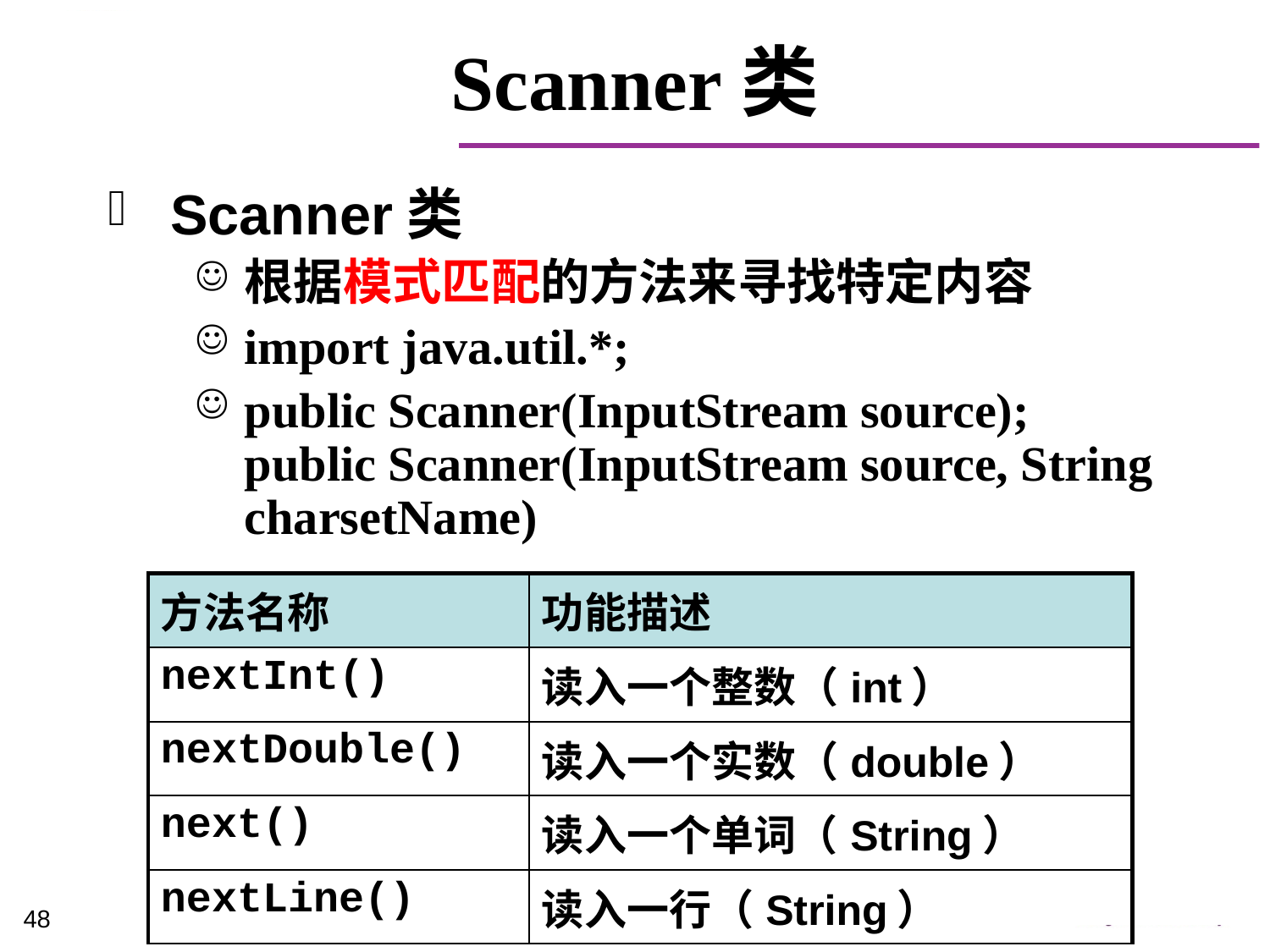

# Scanner类
Scanner类
根据模式匹配的方法来寻找特定内容
import java.util.*;
public Scanner(InputStream source);
public Scanner(InputStream source, String charsetName)

| 方法名称 | 功能描述 |
| --- | --- |
| nextInt() | 读入一个整数（int） |
| nextDouble() | 读入一个实数（double） |
| next() | 读入一个单词（String） |
| nextLine() | 读入一行（String） |
48